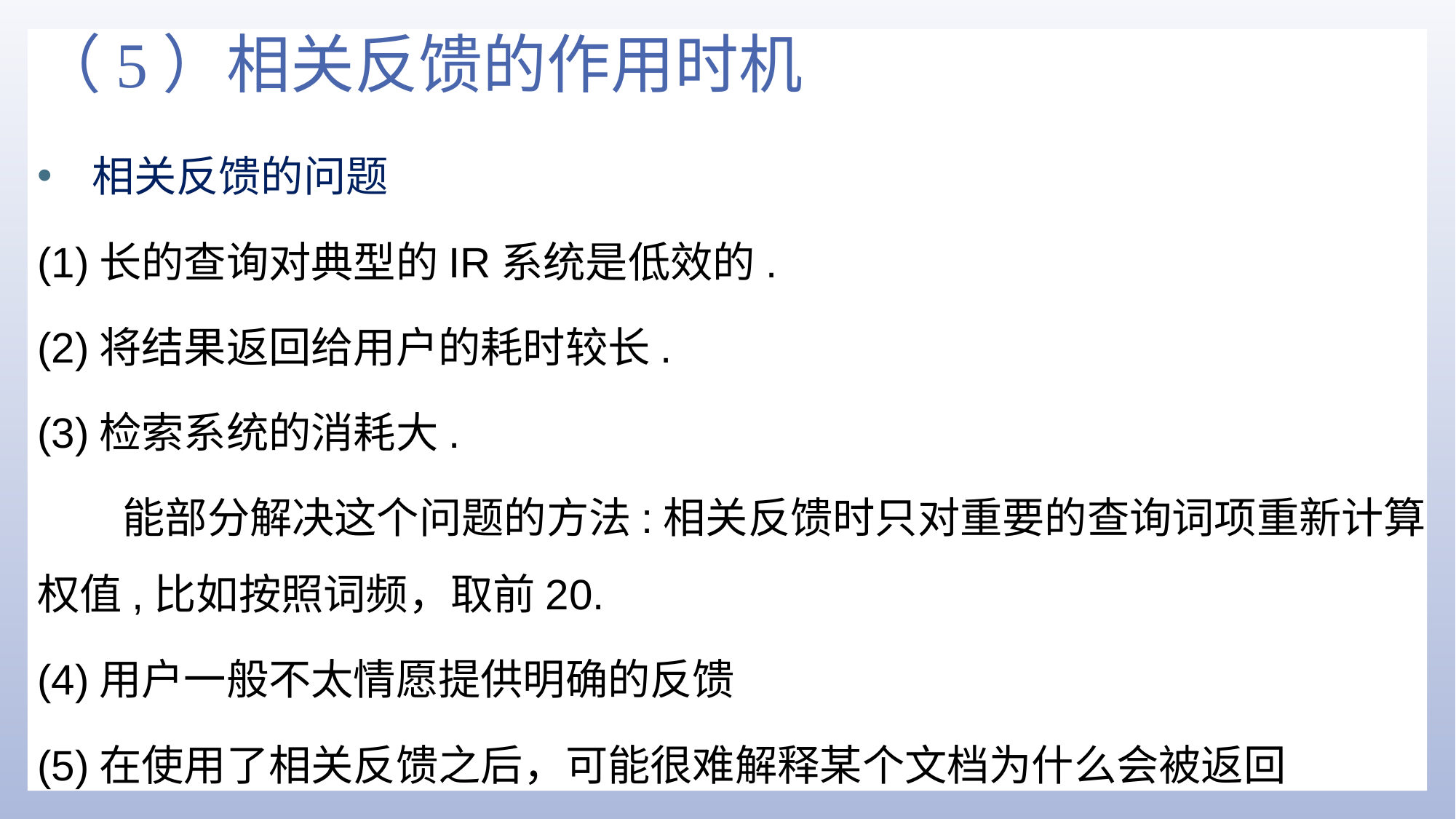

# （5）相关反馈的作用时机
相关反馈的问题
(1)长的查询对典型的IR系统是低效的.
(2)将结果返回给用户的耗时较长.
(3)检索系统的消耗大.
能部分解决这个问题的方法:相关反馈时只对重要的查询词项重新计算权值,比如按照词频，取前20.
(4)用户一般不太情愿提供明确的反馈
(5)在使用了相关反馈之后，可能很难解释某个文档为什么会被返回